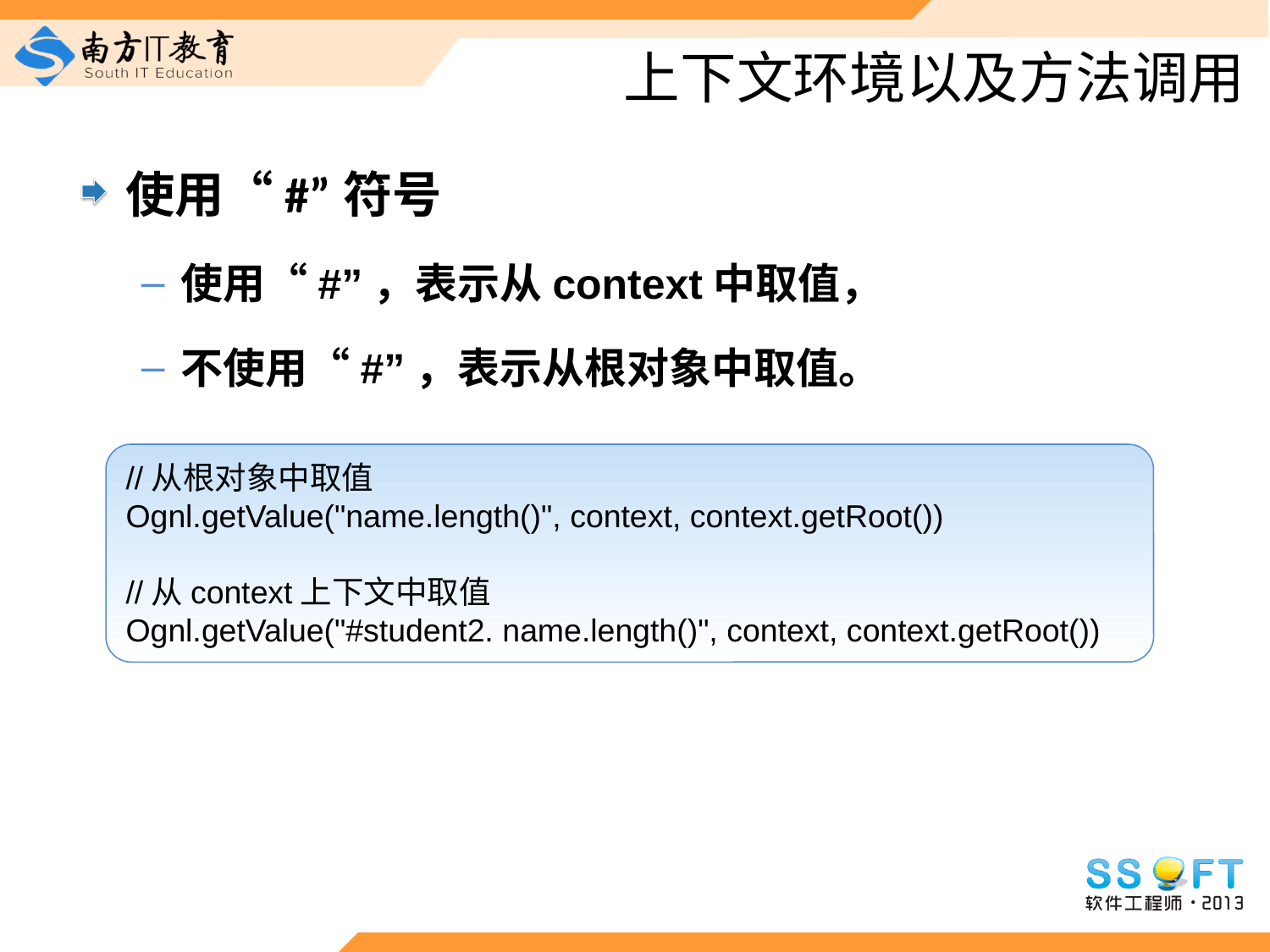

# 上下文环境以及方法调用
使用“#”符号
使用“#”，表示从context中取值，
不使用“#”，表示从根对象中取值。
//从根对象中取值
Ognl.getValue("name.length()", context, context.getRoot())

//从context上下文中取值
Ognl.getValue("#student2. name.length()", context, context.getRoot())